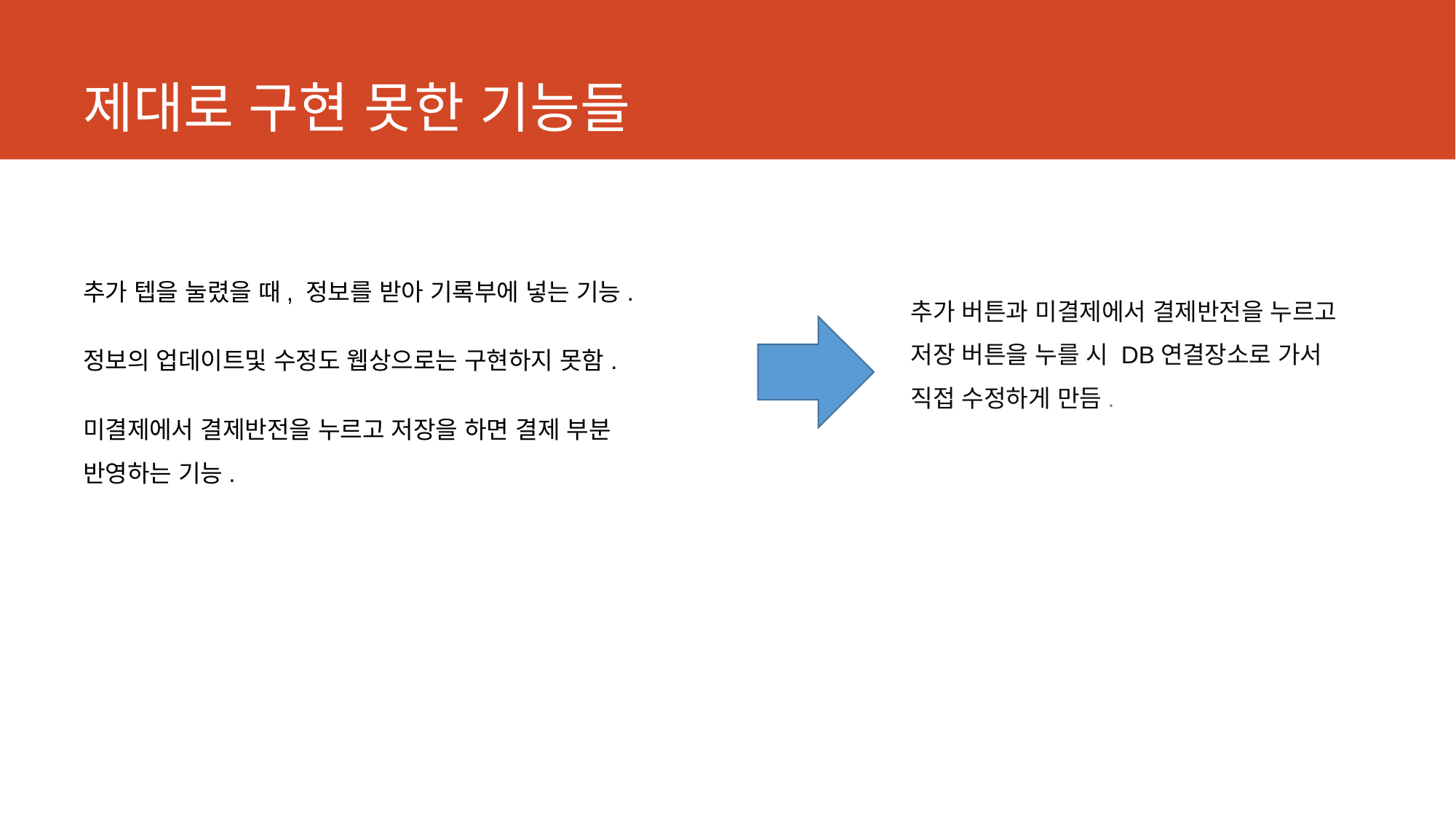

# 제대로 구현 못한 기능들

추가 텝을 눌렸을 때, 정보를 받아 기록부에 넣는 기능.
정보의 업데이트및 수정도 웹상으로는 구현하지 못함.
미결제에서 결제반전을 누르고 저장을 하면 결제 부분 반영하는 기능.
추가 버튼과 미결제에서 결제반전을 누르고 저장 버튼을 누를 시 DB연결장소로 가서 직접 수정하게 만듬.